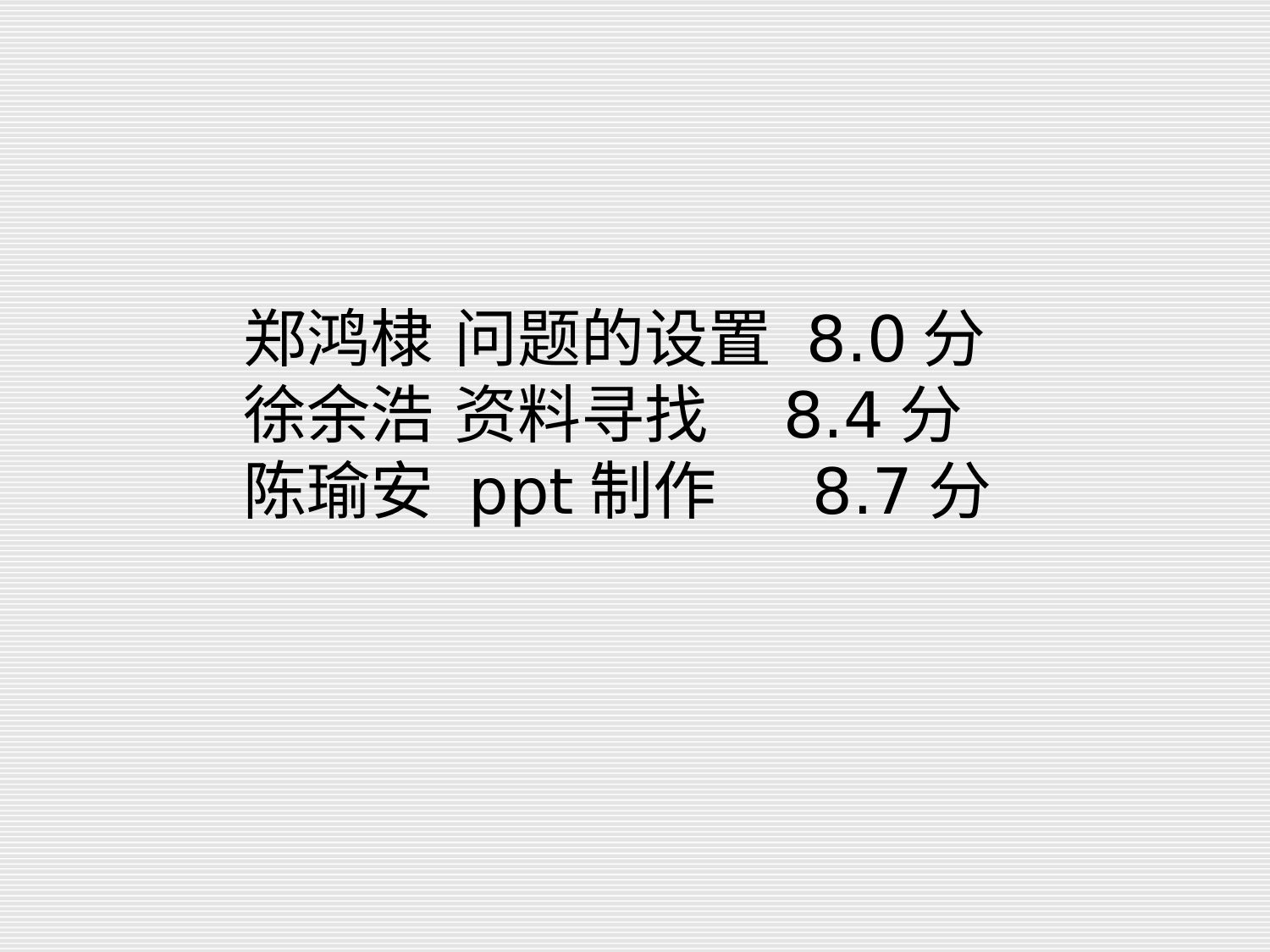

郑鸿棣 问题的设置 8.0分
徐余浩 资料寻找   8.4分
陈瑜安 ppt制作    8.7分
35